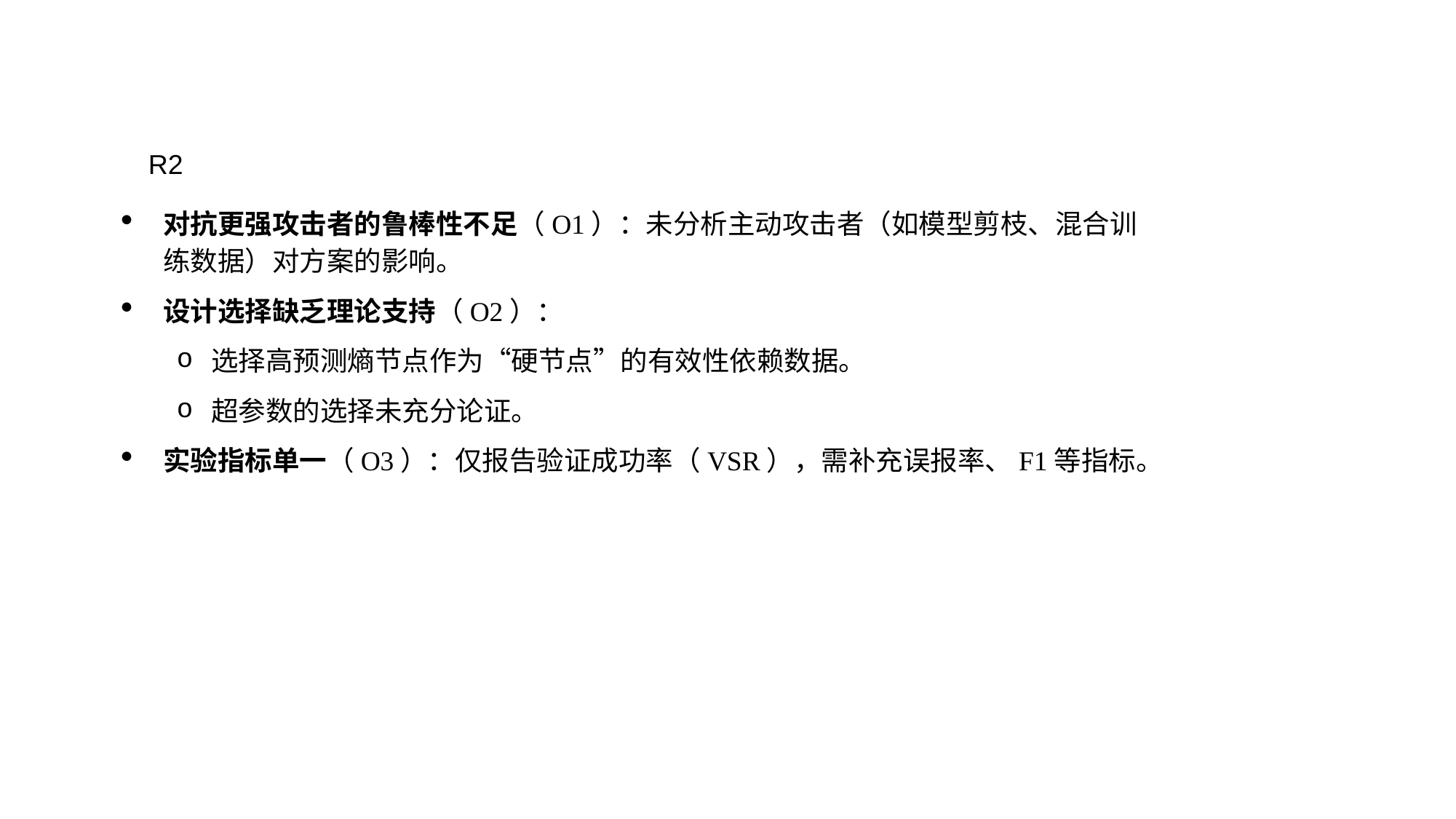

R2
对抗更强攻击者的鲁棒性不足（O1）：未分析主动攻击者（如模型剪枝、混合训练数据）对方案的影响。
设计选择缺乏理论支持（O2）：
选择高预测熵节点作为“硬节点”的有效性依赖数据。
超参数的选择未充分论证。
实验指标单一（O3）：仅报告验证成功率（VSR），需补充误报率、F1等指标。